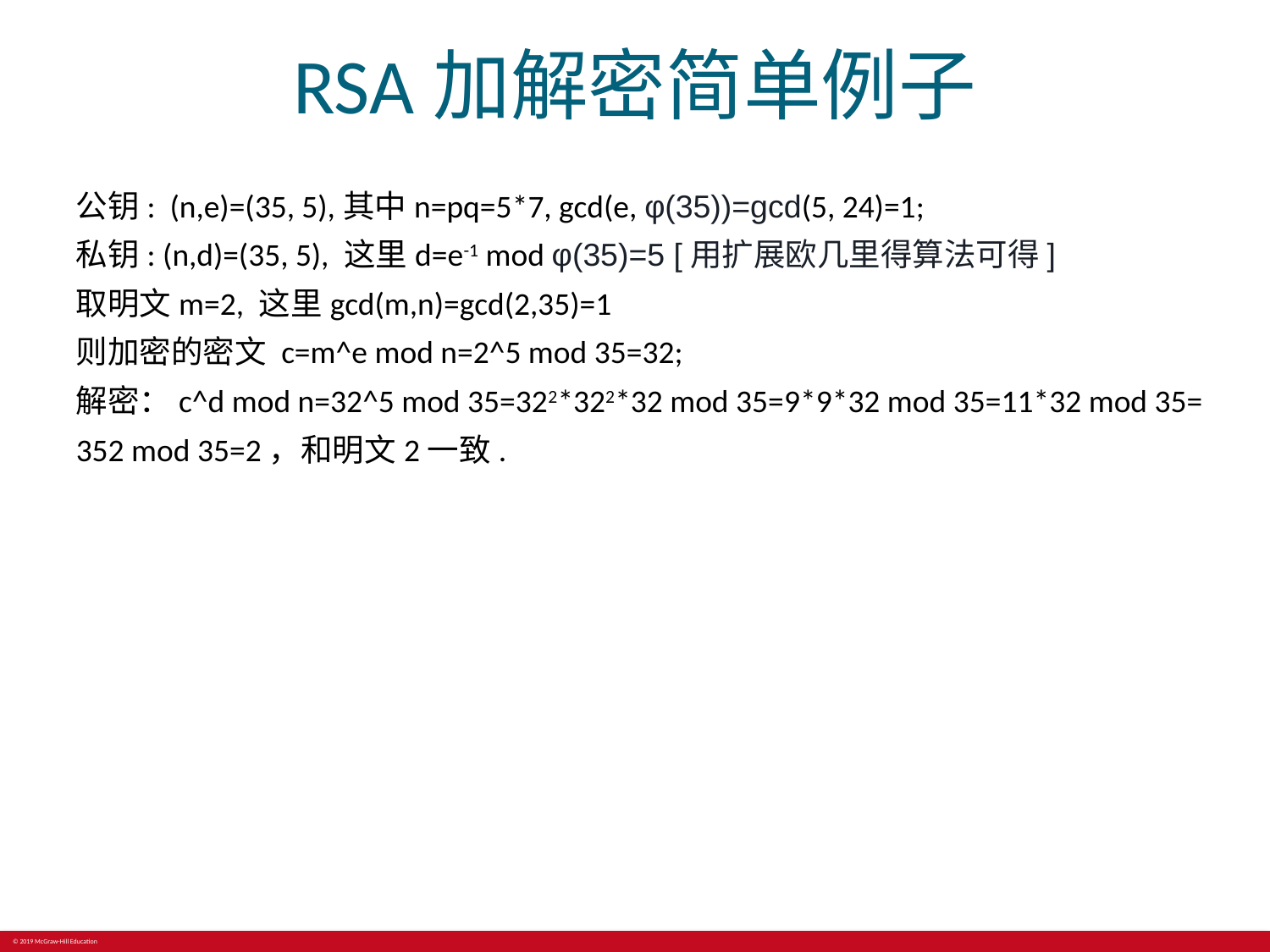

# RSA加解密简单例子
公钥:  (n,e)=(35, 5),其中n=pq=5*7, gcd(e, φ(35))=gcd(5, 24)=1;
私钥: (n,d)=(35, 5), 这里d=e-1 mod φ(35)=5 [用扩展欧几里得算法可得]
取明文m=2, 这里gcd(m,n)=gcd(2,35)=1
则加密的密文 c=m^e mod n=2^5 mod 35=32;
解密：c^d mod n=32^5 mod 35=322*322*32 mod 35=9*9*32 mod 35=11*32 mod 35=
352 mod 35=2，和明文2一致.